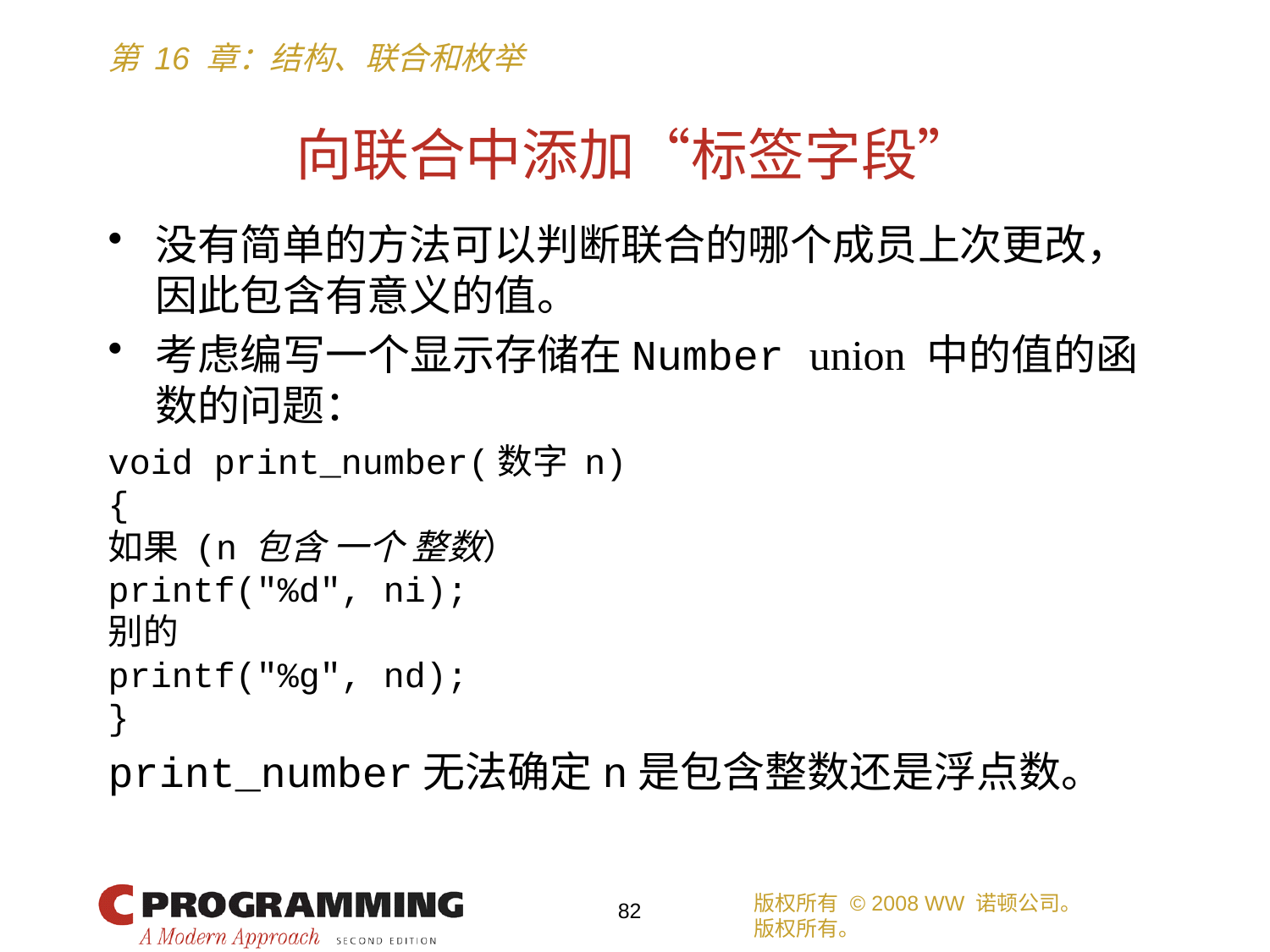

# 向联合中添加“标签字段”
没有简单的方法可以判断联合的哪个成员上次更改，因此包含有意义的值。
考虑编写一个显示存储在Number union 中的值的函数的问题：
void print_number(数字 n)
{
如果 (n 包含 一个 整数）
printf("%d", ni);
别的
printf("%g", nd);
}
print_number无法确定n是包含整数还是浮点数。
版权所有 © 2008 WW 诺顿公司。
版权所有。
82